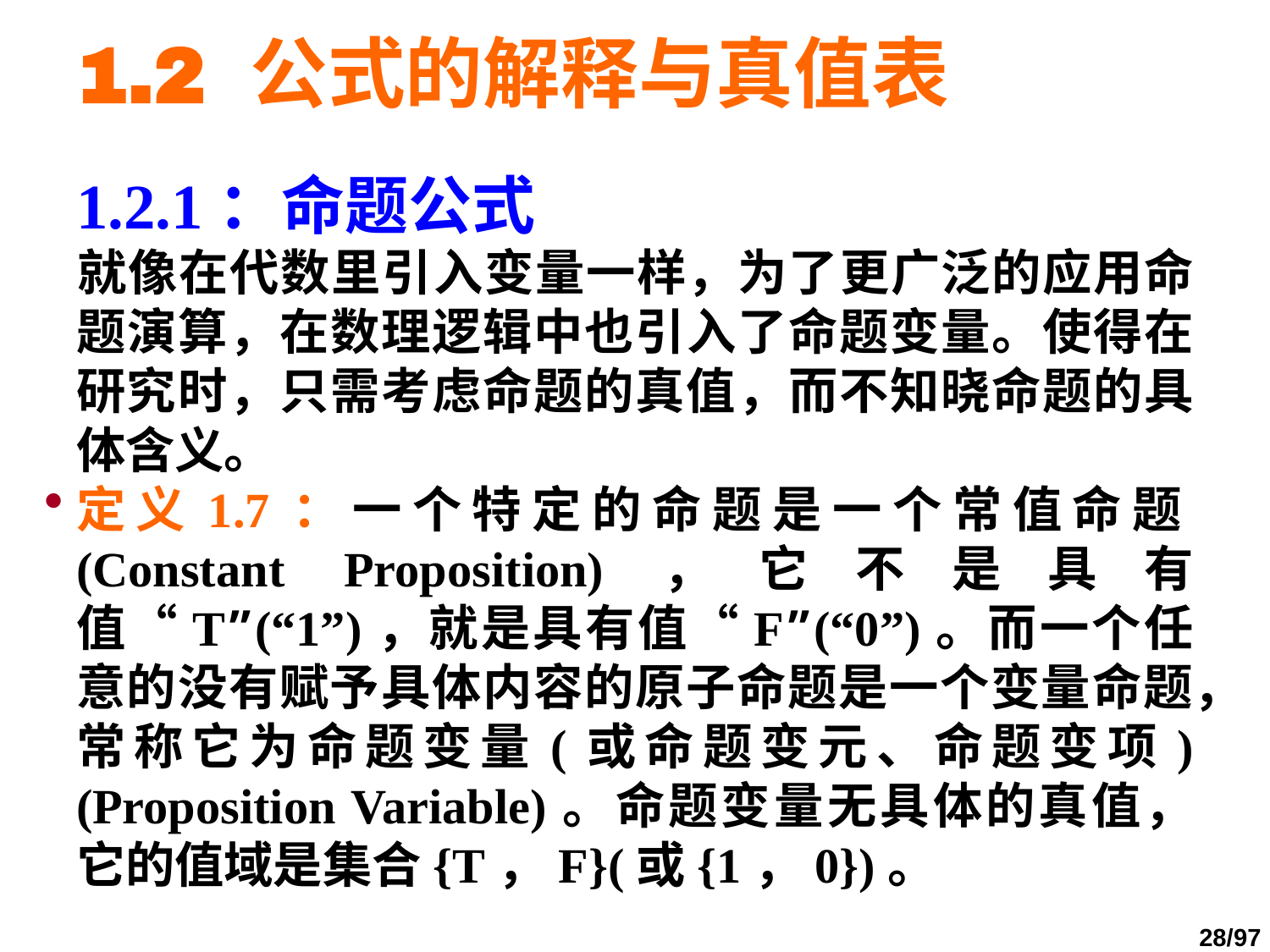

# 1.2 公式的解释与真值表
	1.2.1：命题公式
	就像在代数里引入变量一样，为了更广泛的应用命题演算，在数理逻辑中也引入了命题变量。使得在研究时，只需考虑命题的真值，而不知晓命题的具体含义。
定义1.7：一个特定的命题是一个常值命题(Constant Proposition)，它不是具有值“T”(“1”)，就是具有值“F”(“0”)。而一个任意的没有赋予具体内容的原子命题是一个变量命题，常称它为命题变量(或命题变元、命题变项)(Proposition Variable)。命题变量无具体的真值，它的值域是集合{T，F}(或{1，0})。